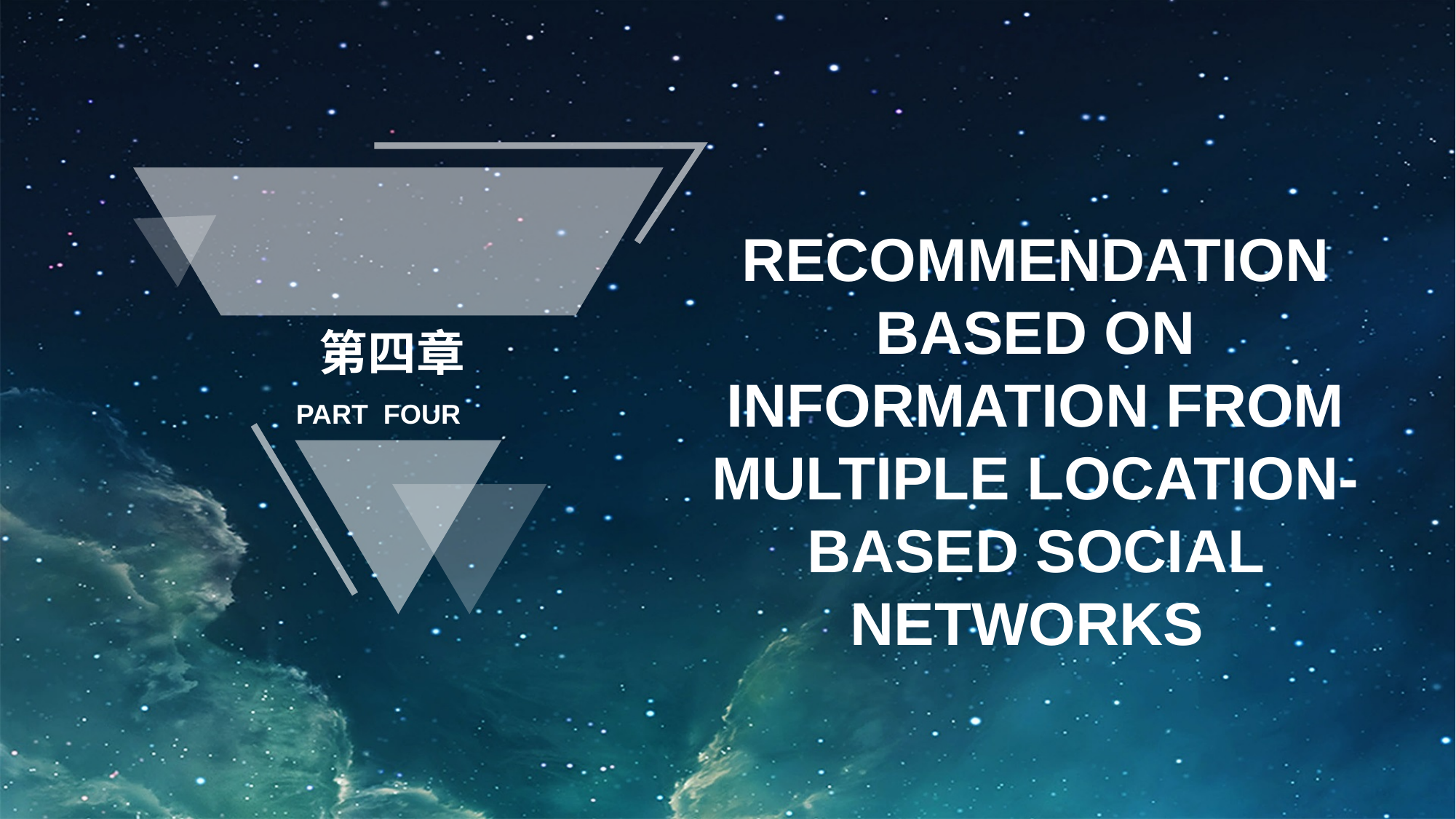

RECOMMENDATION
BASED ON INFORMATION FROM MULTIPLE LOCATION-BASED SOCIAL NETWORKS
第四章
PART  FOUR